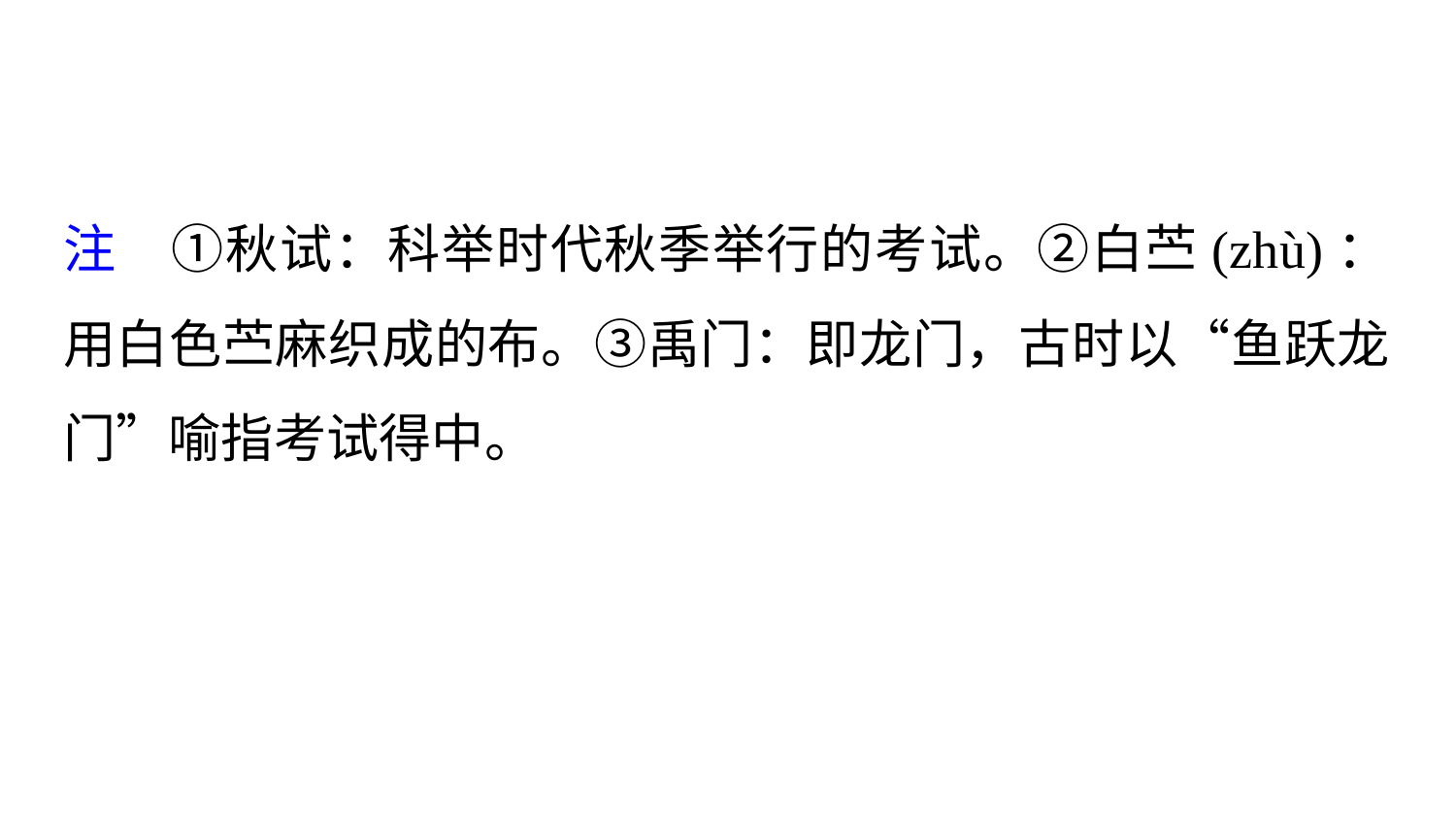

注　①秋试：科举时代秋季举行的考试。②白苎(zhù)：用白色苎麻织成的布。③禹门：即龙门，古时以“鱼跃龙门”喻指考试得中。